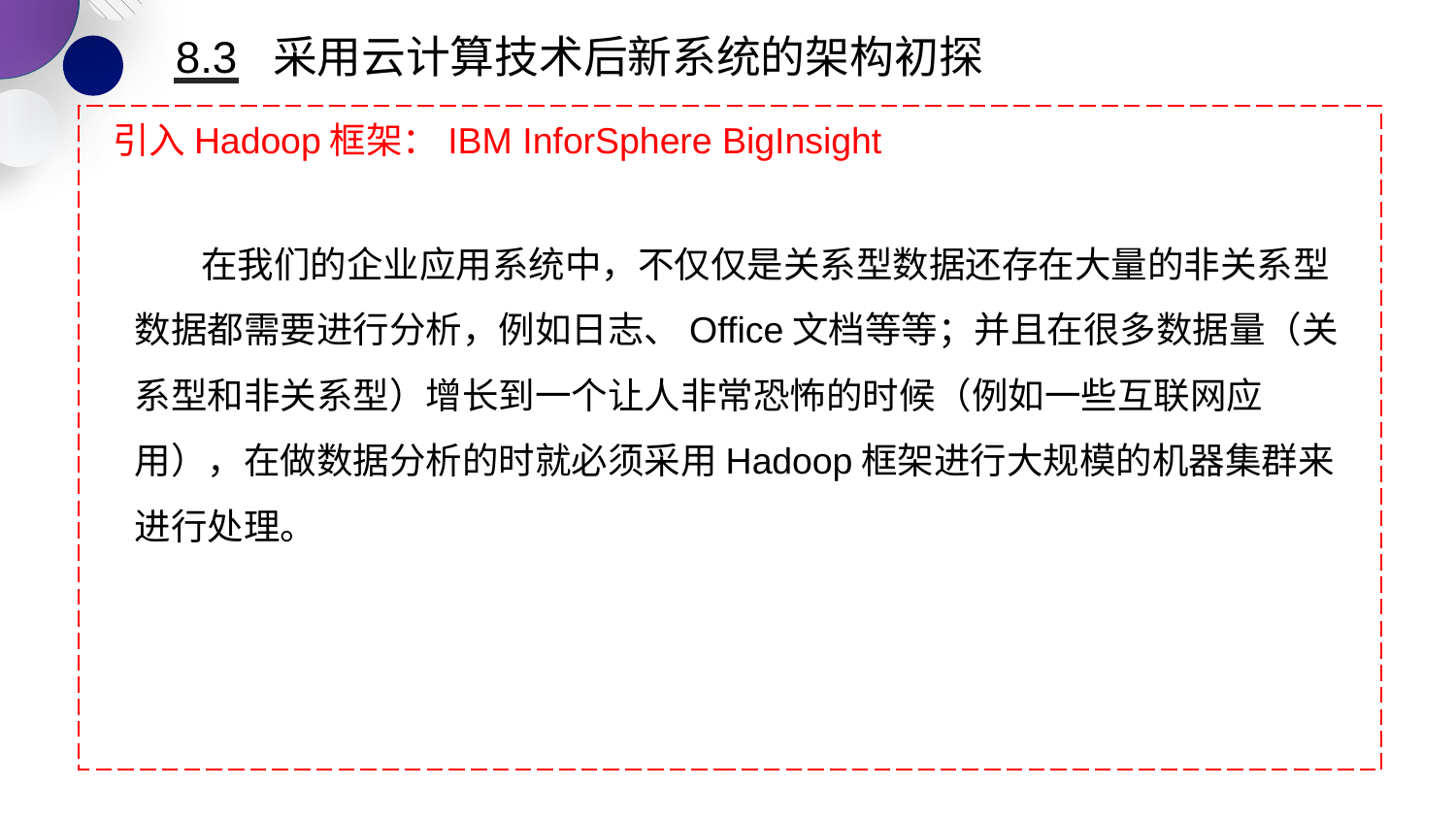

8.3  采用云计算技术后新系统的架构初探

	引入Hadoop框架：IBM InforSphere BigInsight

	       在我们的企业应用系统中，不仅仅是关系型数据还存在大量的非关系型数据都需要进行分析，例如日志、Office文档等等；并且在很多数据量（关系型和非关系型）增长到一个让人非常恐怖的时候（例如一些互联网应用），在做数据分析的时就必须采用Hadoop框架进行大规模的机器集群来进行处理。